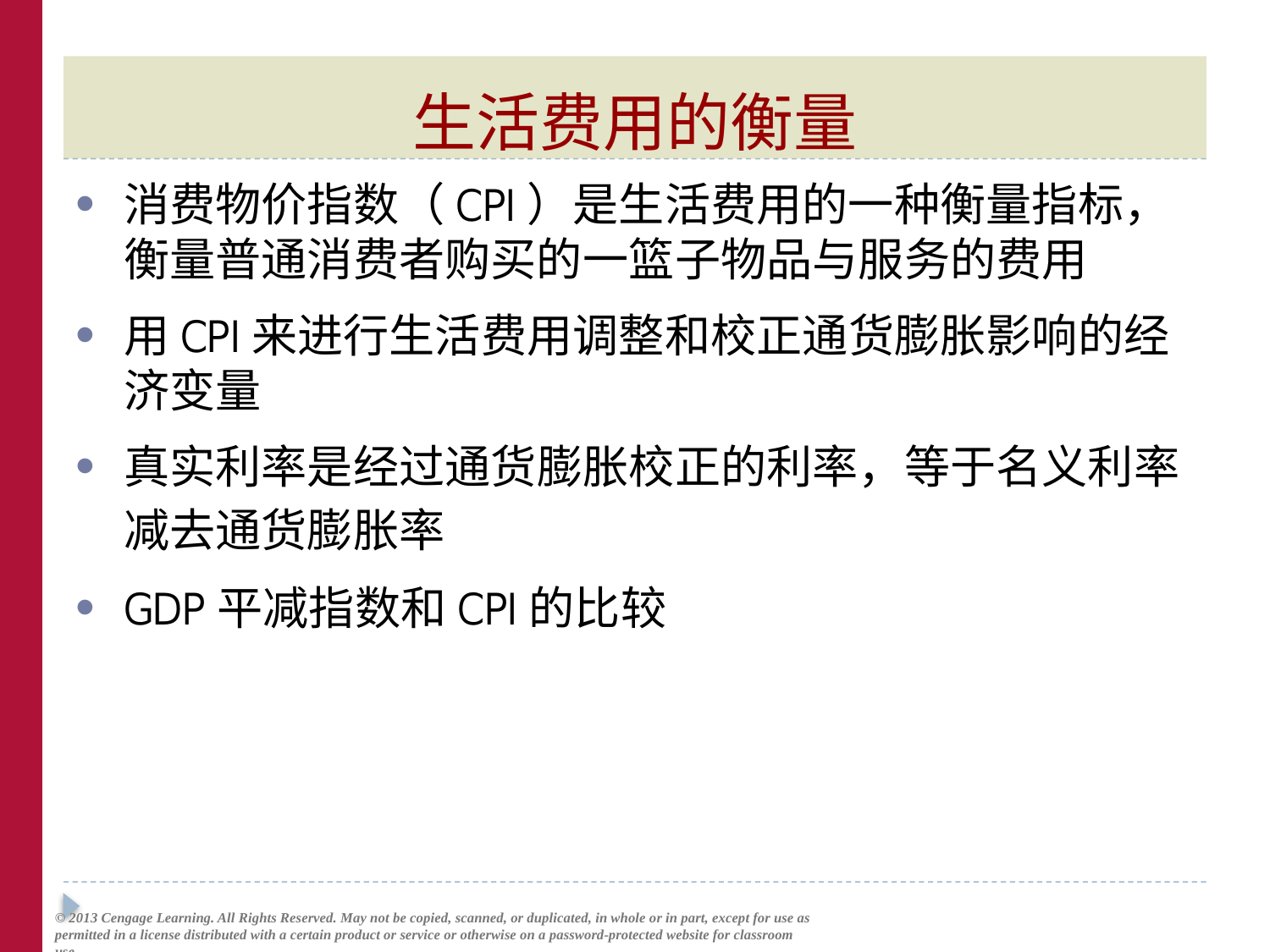

# 生活费用的衡量
消费物价指数（CPI）是生活费用的一种衡量指标，衡量普通消费者购买的一篮子物品与服务的费用
用CPI来进行生活费用调整和校正通货膨胀影响的经济变量
真实利率是经过通货膨胀校正的利率，等于名义利率减去通货膨胀率
GDP平减指数和CPI的比较
© 2013 Cengage Learning. All Rights Reserved. May not be copied, scanned, or duplicated, in whole or in part, except for use as permitted in a license distributed with a certain product or service or otherwise on a password-protected website for classroom use.